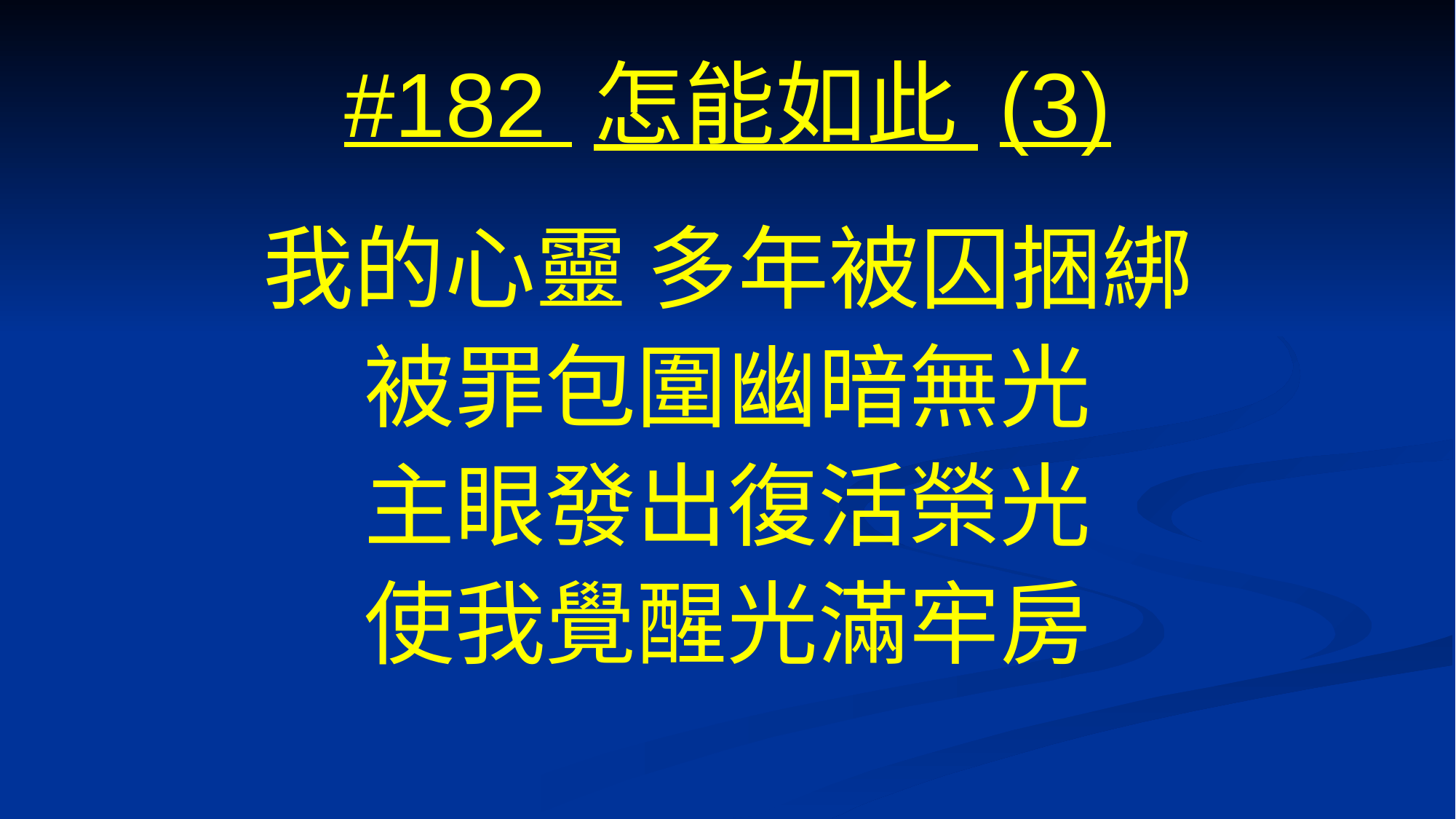

# #182 怎能如此 (3)
我的心靈 多年被囚捆綁
被罪包圍幽暗無光
主眼發出復活榮光
使我覺醒光滿牢房